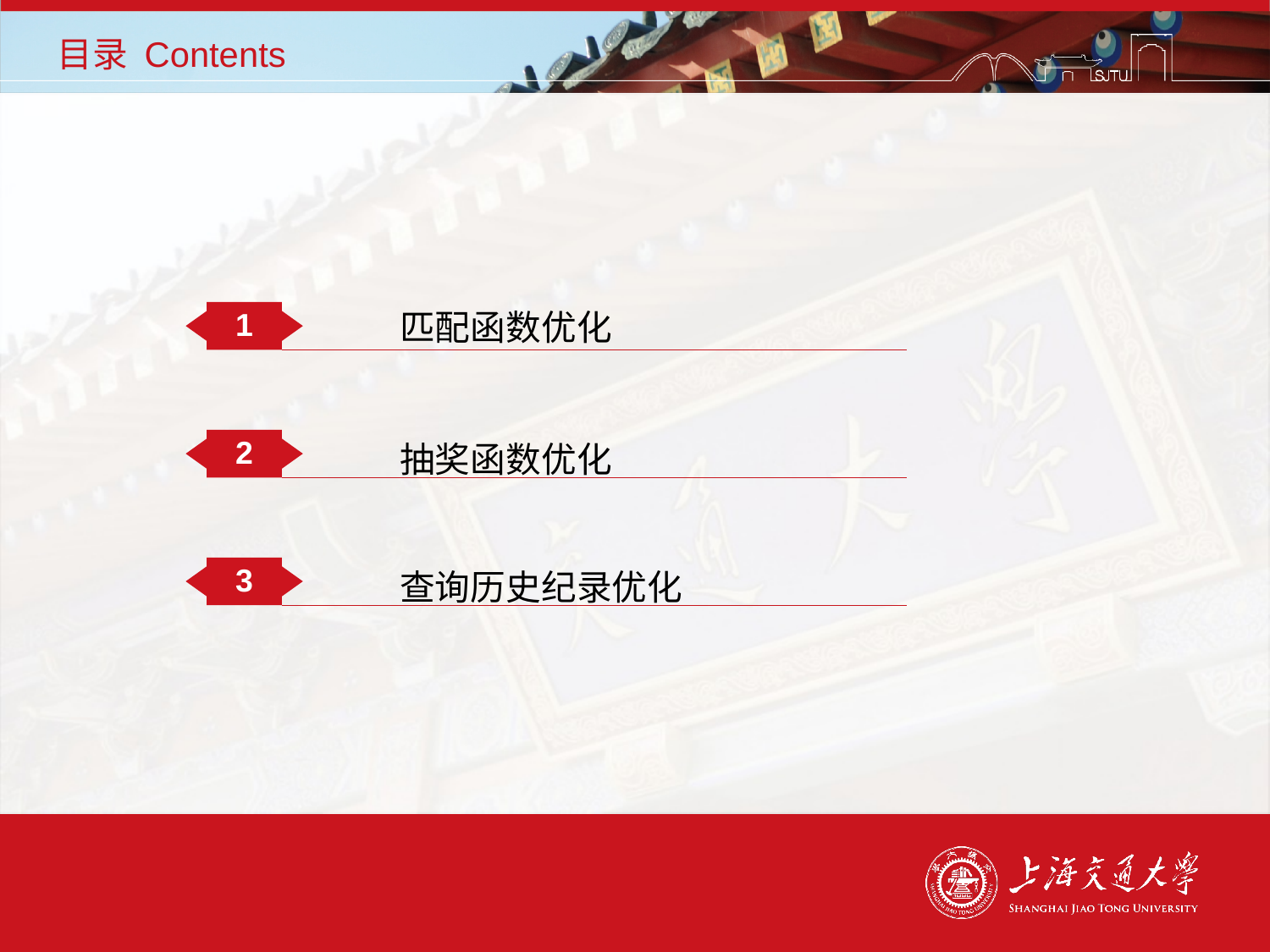

# 目录 Contents
1

匹配函数优化
2

抽奖函数优化
3

查询历史纪录优化